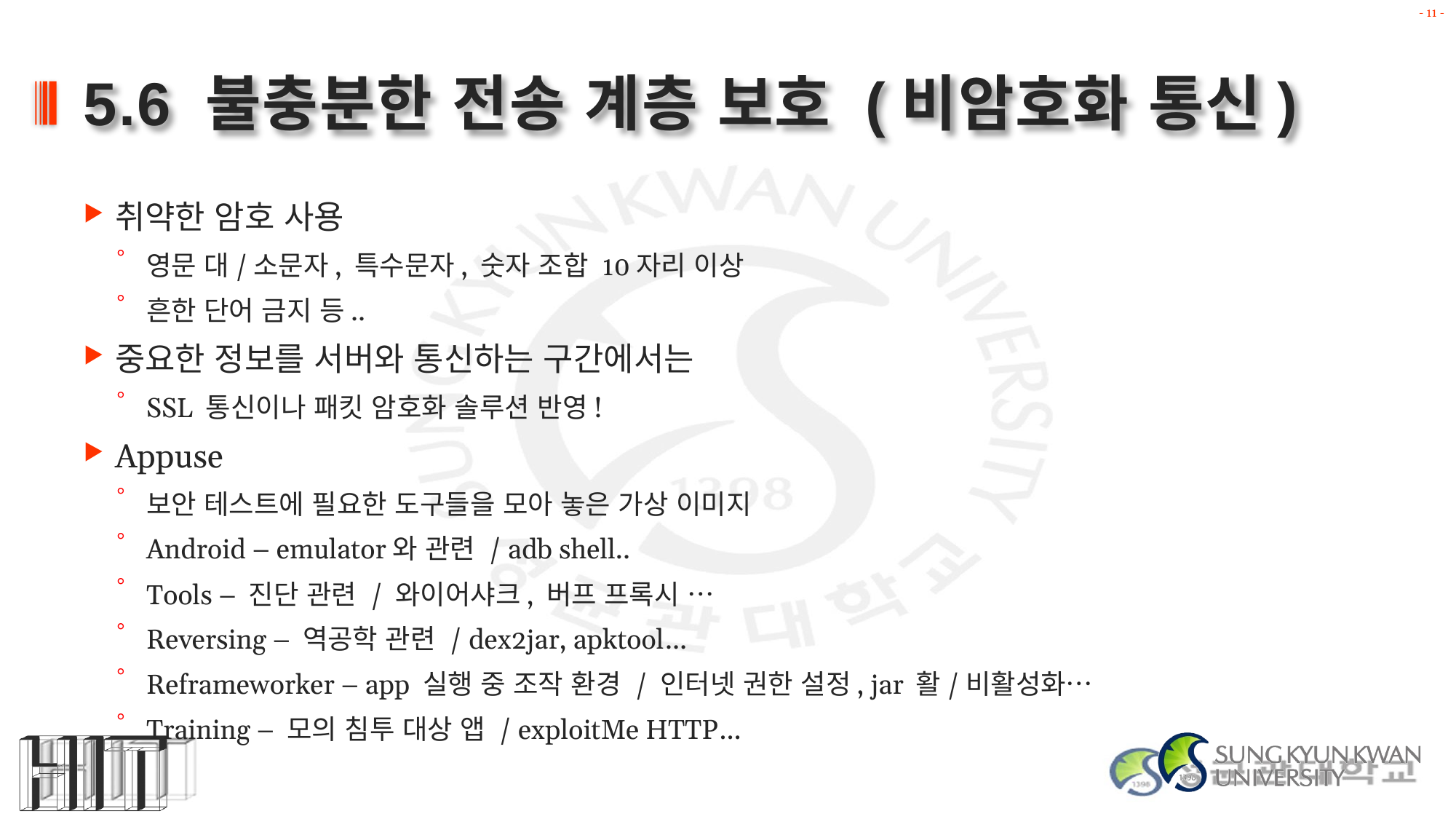

# 5.6 불충분한 전송 계층 보호 (비암호화 통신)
취약한 암호 사용
영문 대/소문자, 특수문자, 숫자 조합 10자리 이상
흔한 단어 금지 등..
중요한 정보를 서버와 통신하는 구간에서는
SSL 통신이나 패킷 암호화 솔루션 반영!
Appuse
보안 테스트에 필요한 도구들을 모아 놓은 가상 이미지
Android – emulator와 관련 / adb shell..
Tools – 진단 관련 / 와이어샤크, 버프 프록시 …
Reversing – 역공학 관련 / dex2jar, apktool…
Reframeworker – app 실행 중 조작 환경 / 인터넷 권한 설정, jar 활/비활성화…
Training – 모의 침투 대상 앱 / exploitMe HTTP…